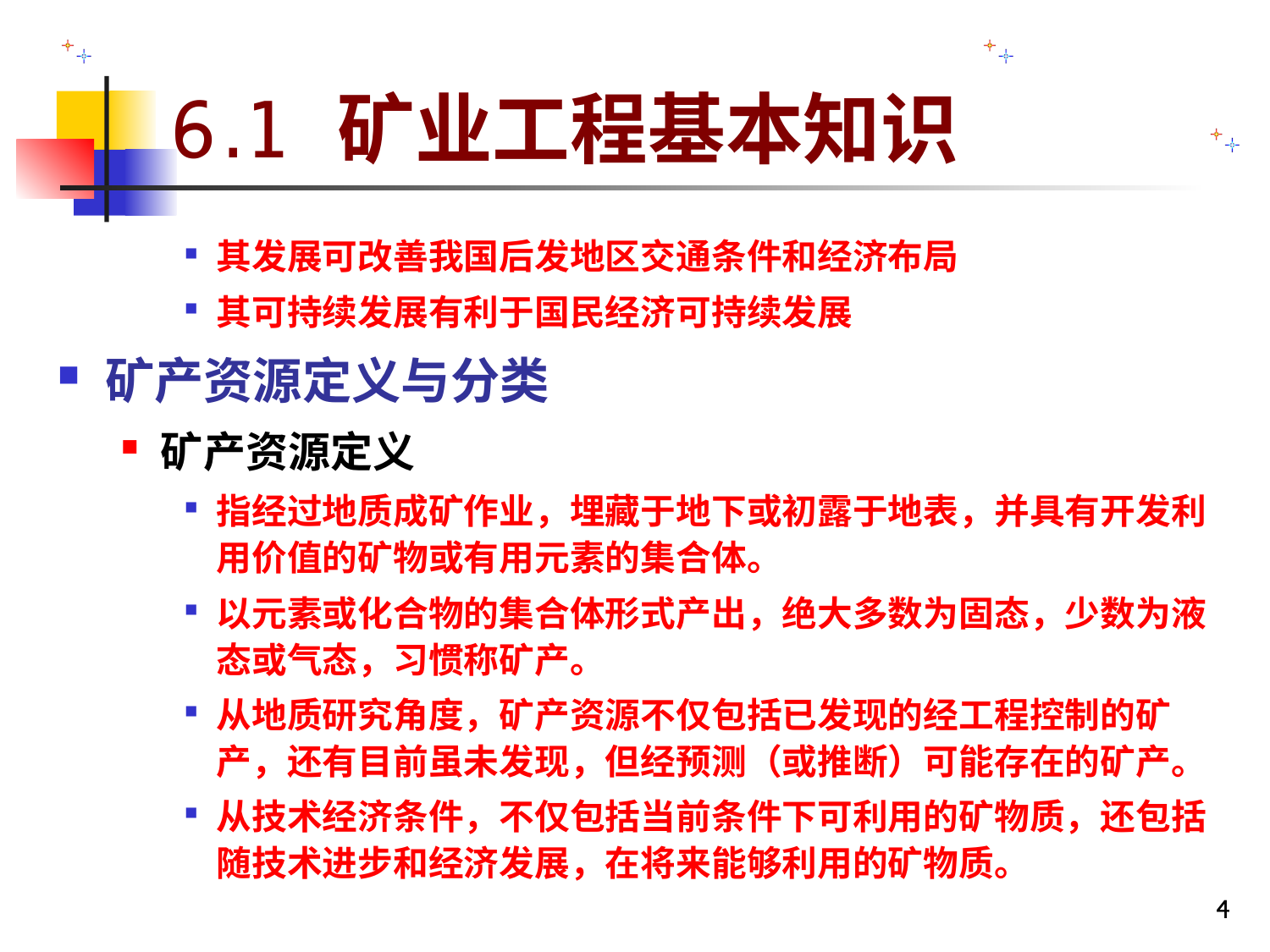

# 6.1 矿业工程基本知识
其发展可改善我国后发地区交通条件和经济布局
其可持续发展有利于国民经济可持续发展
矿产资源定义与分类
矿产资源定义
指经过地质成矿作业，埋藏于地下或初露于地表，并具有开发利用价值的矿物或有用元素的集合体。
以元素或化合物的集合体形式产出，绝大多数为固态，少数为液态或气态，习惯称矿产。
从地质研究角度，矿产资源不仅包括已发现的经工程控制的矿产，还有目前虽未发现，但经预测（或推断）可能存在的矿产。
从技术经济条件，不仅包括当前条件下可利用的矿物质，还包括随技术进步和经济发展，在将来能够利用的矿物质。
4